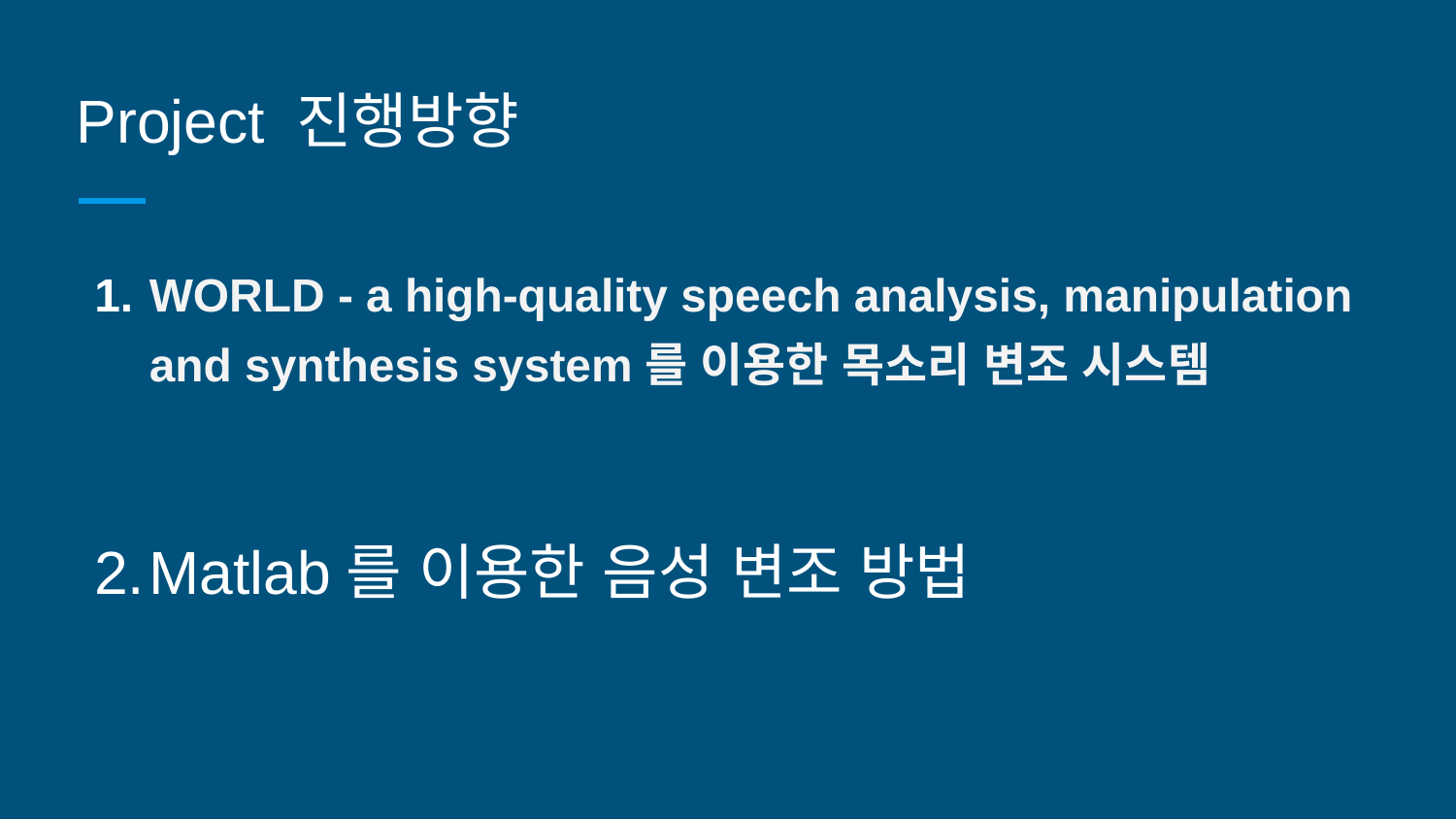

# Project 진행방향
WORLD - a high-quality speech analysis, manipulation and synthesis system를 이용한 목소리 변조 시스템

Matlab를 이용한 음성 변조 방법